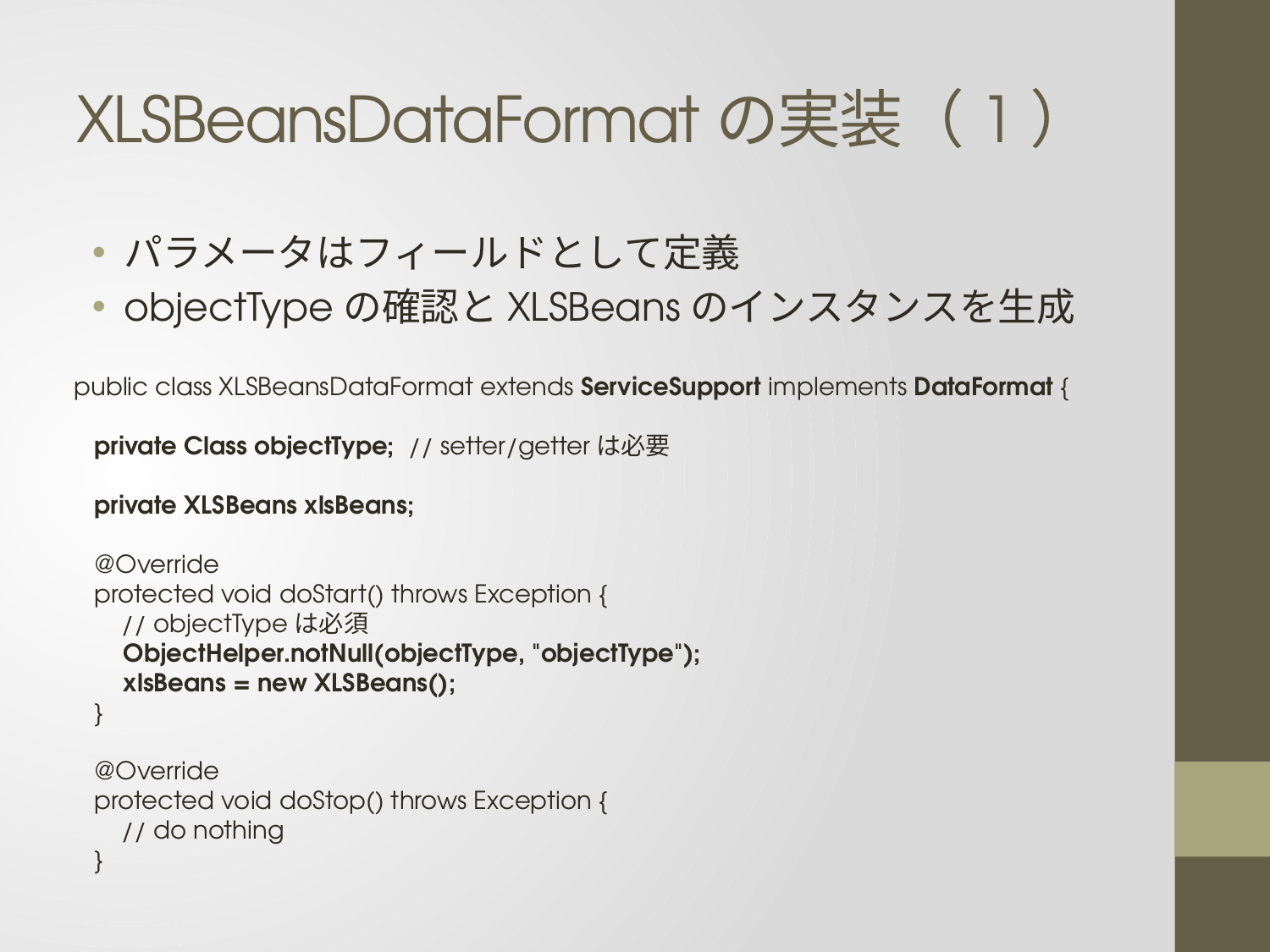

# XLSBeansDataFormatの実装（1）
パラメータはフィールドとして定義
objectTypeの確認とXLSBeansのインスタンスを生成
 public class XLSBeansDataFormat extends ServiceSupport implements DataFormat {

    private Class objectType;  // setter/getterは必要

    private XLSBeans xlsBeans;

    @Override
    protected void doStart() throws Exception {
        // objectTypeは必須
        ObjectHelper.notNull(objectType, "objectType");
        xlsBeans = new XLSBeans();
    }

    @Override
    protected void doStop() throws Exception {
        // do nothing
    }